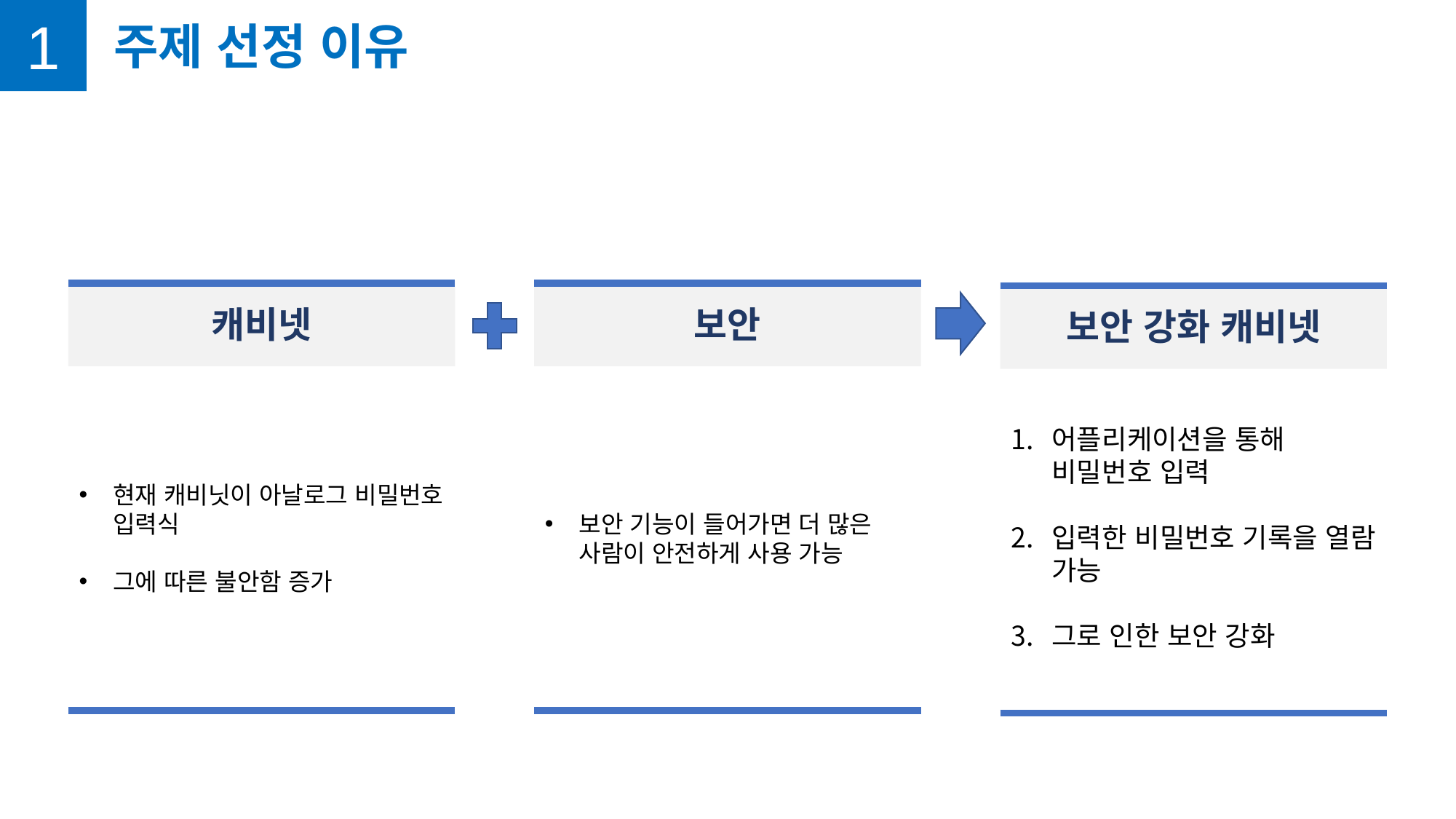

1
주제 선정 이유
캐비넷
보안
보안 강화 캐비넷

어플리케이션을 통해 비밀번호 입력

입력한 비밀번호 기록을 열람 가능

그로 인한 보안 강화
현재 캐비닛이 아날로그 비밀번호 입력식

그에 따른 불안함 증가
보안 기능이 들어가면 더 많은 사람이 안전하게 사용 가능